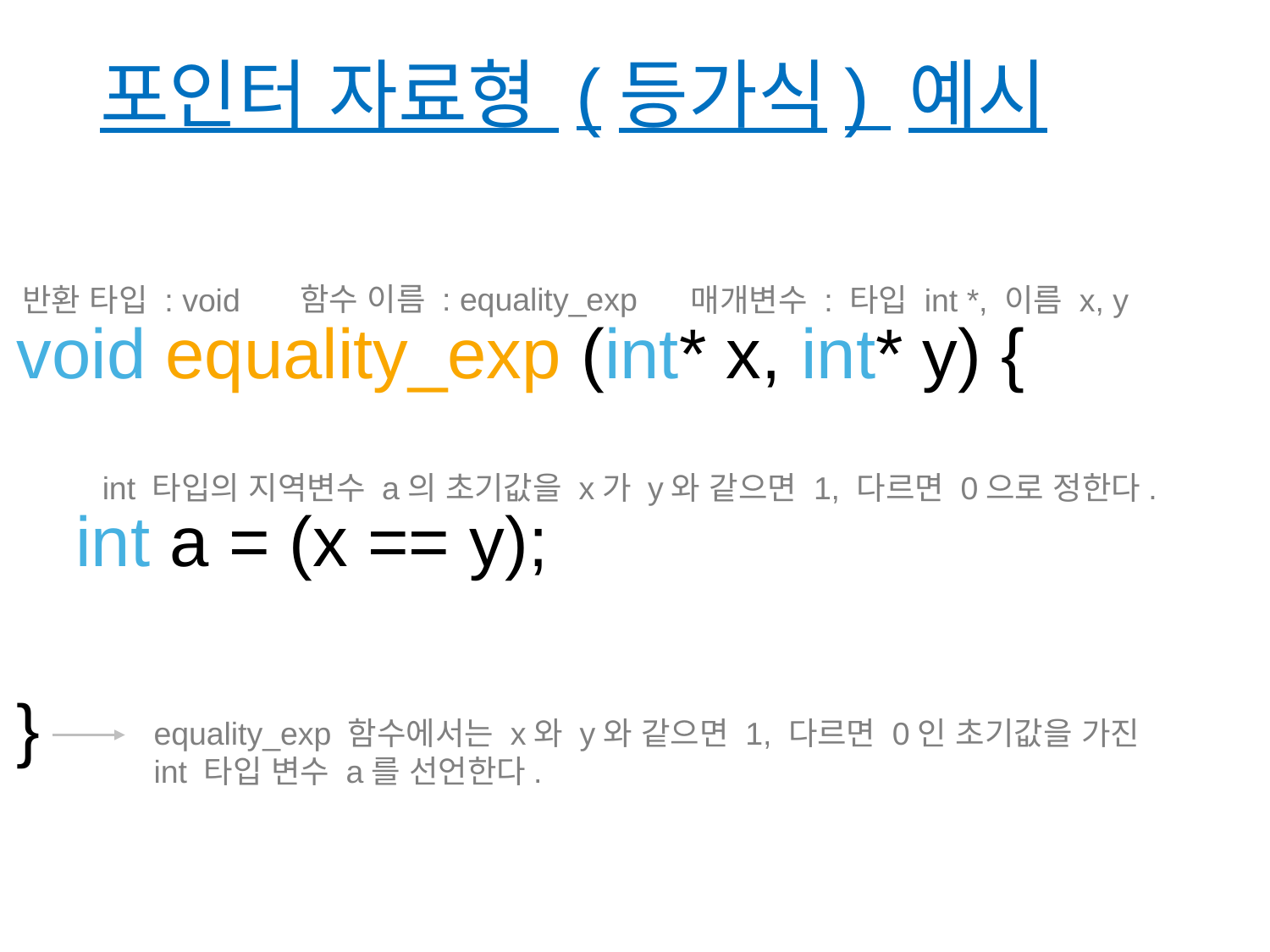

# 포인터 자료형 (등가식) 예시
함수 이름 : equality_exp
반환 타입 : void
매개변수 : 타입 int *, 이름 x, y
void equality_exp (int* x, int* y) {

   int a = (x == y);

}
int 타입의 지역변수 a의 초기값을 x가 y와 같으면 1, 다르면 0으로 정한다.
equality_exp 함수에서는 x와 y와 같으면 1, 다르면 0인 초기값을 가진
int 타입 변수 a를 선언한다.